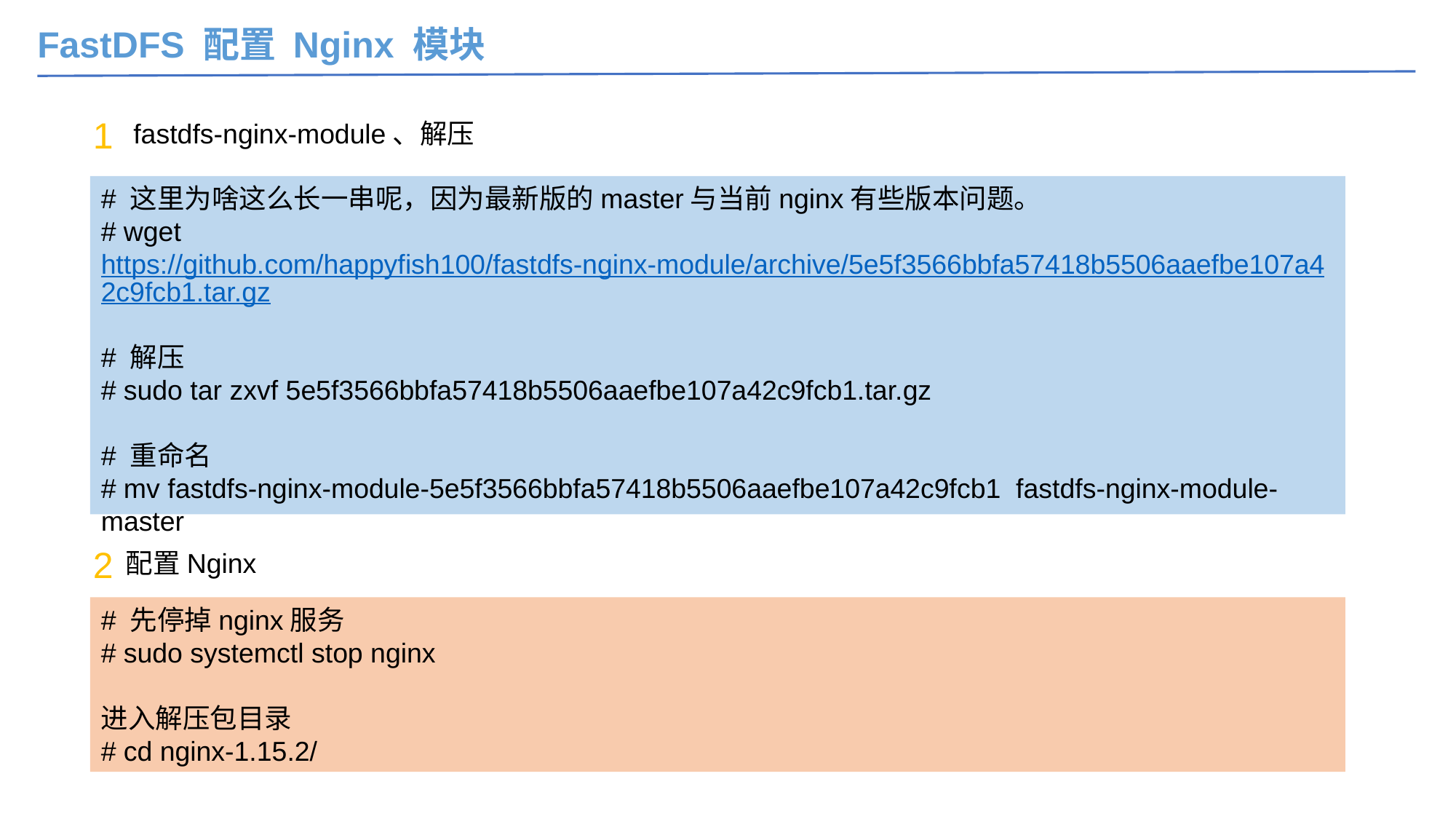

FastDFS 配置 Nginx 模块
1
 fastdfs-nginx-module、解压
# 这里为啥这么长一串呢，因为最新版的master与当前nginx有些版本问题。
# wget https://github.com/happyfish100/fastdfs-nginx-module/archive/5e5f3566bbfa57418b5506aaefbe107a42c9fcb1.tar.gz

# 解压
# sudo tar zxvf 5e5f3566bbfa57418b5506aaefbe107a42c9fcb1.tar.gz

# 重命名
# mv fastdfs-nginx-module-5e5f3566bbfa57418b5506aaefbe107a42c9fcb1  fastdfs-nginx-module-master
2
配置Nginx
# 先停掉nginx服务
# sudo systemctl stop nginx

进入解压包目录
# cd nginx-1.15.2/